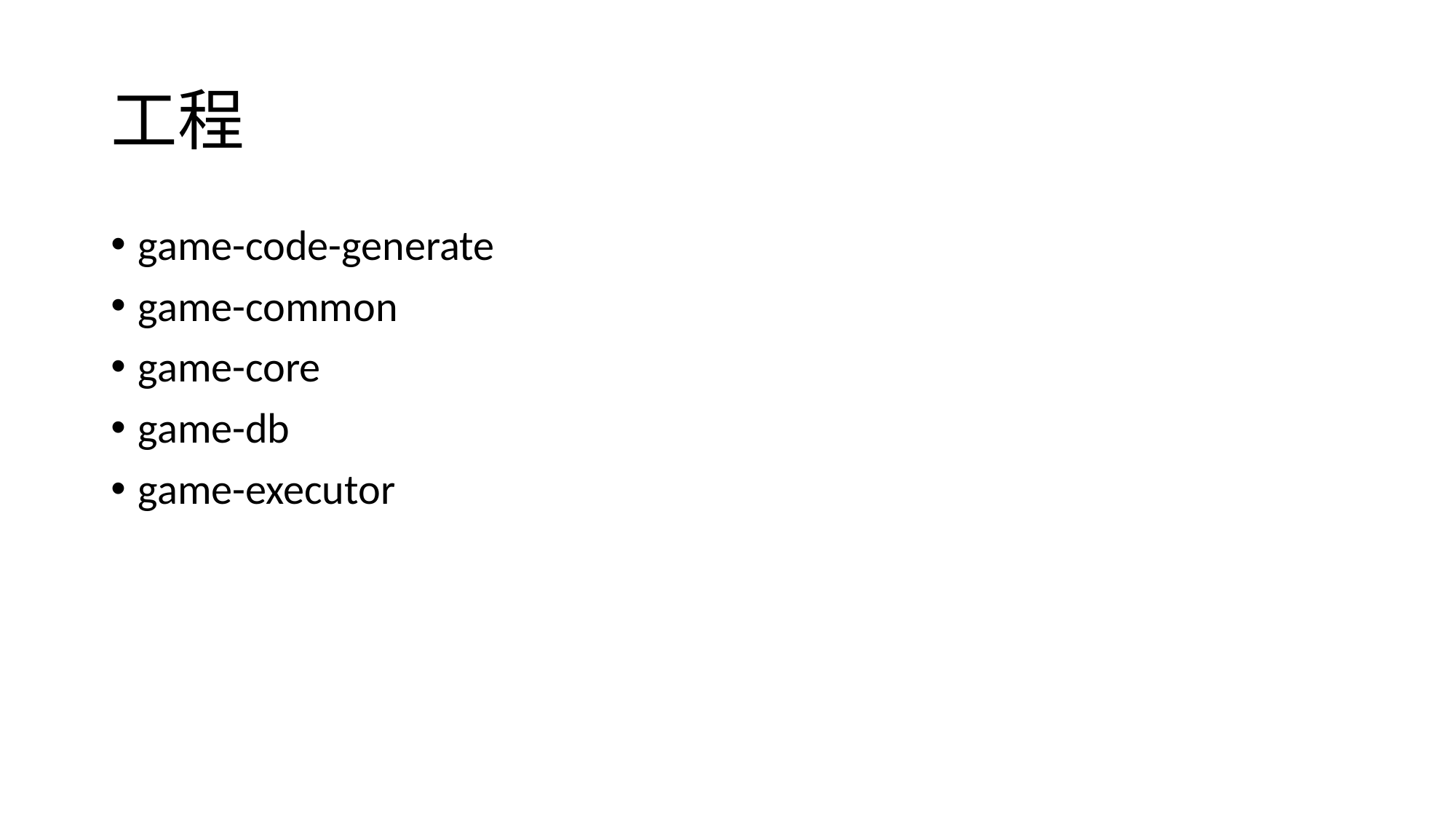

# 工程
game-code-generate
game-common
game-core
game-db
game-executor